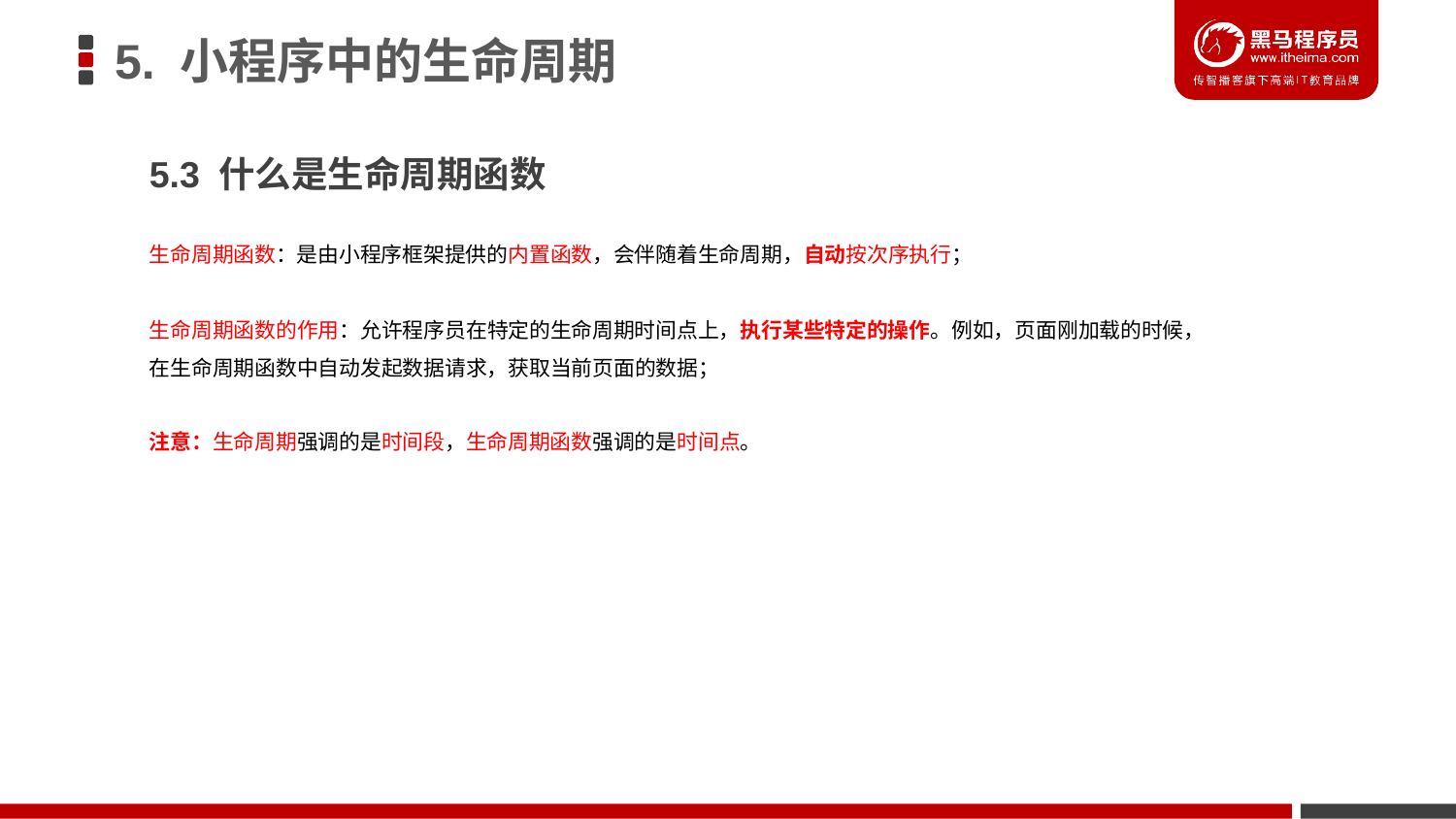

# 5. 小程序中的生命周期
5.3 什么是生命周期函数
生命周期函数：是由小程序框架提供的内置函数，会伴随着生命周期，自动按次序执行；
生命周期函数的作用：允许程序员在特定的生命周期时间点上，执行某些特定的操作。例如，页面刚加载的时候，在生命周期函数中自动发起数据请求，获取当前页面的数据；
注意：生命周期强调的是时间段，生命周期函数强调的是时间点。